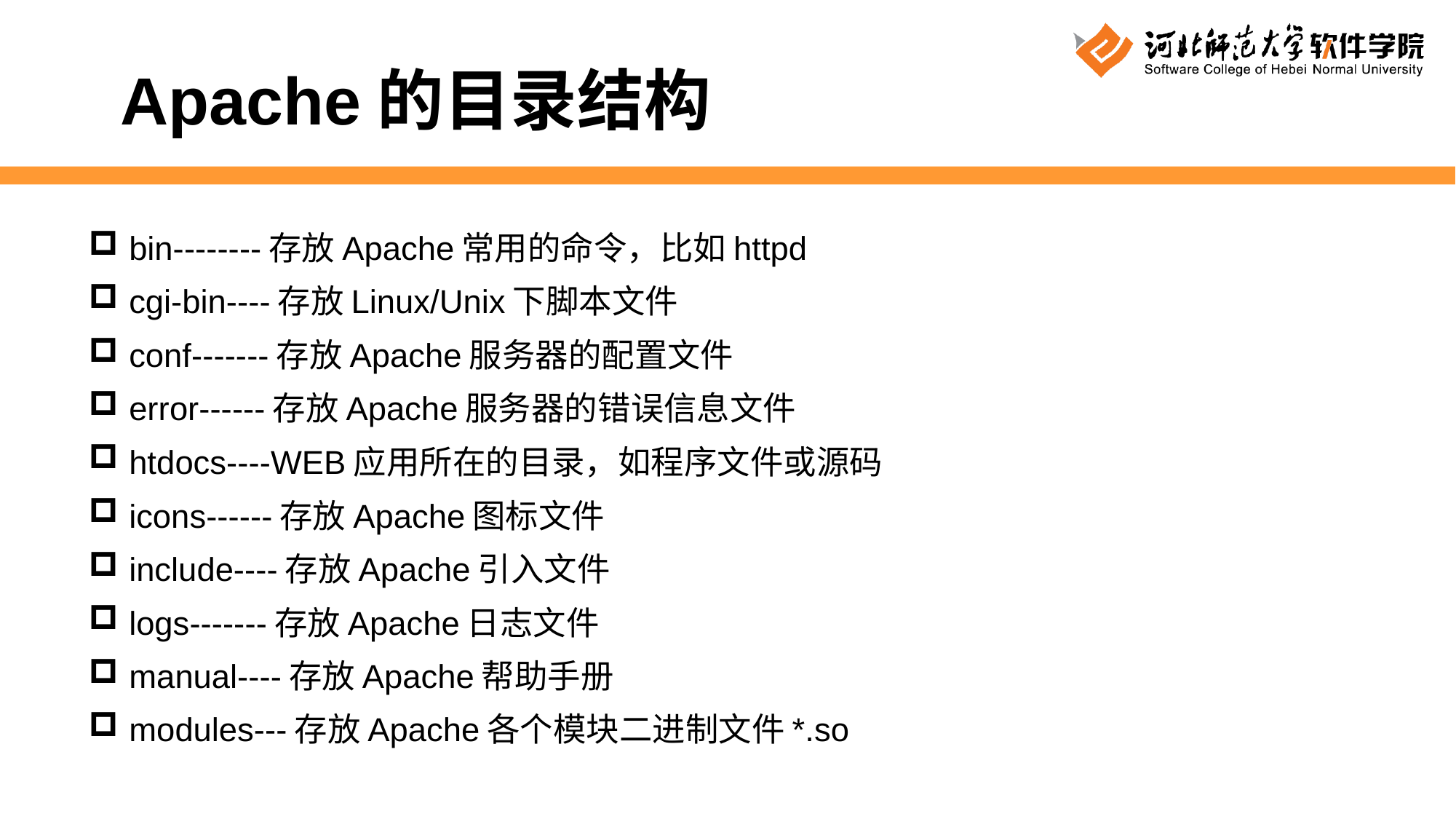

Apache的目录结构
bin--------存放Apache常用的命令，比如httpd
cgi-bin----存放Linux/Unix下脚本文件
conf-------存放Apache服务器的配置文件
error------存放Apache服务器的错误信息文件
htdocs----WEB应用所在的目录，如程序文件或源码
icons------存放Apache图标文件
include----存放Apache引入文件
logs-------存放Apache日志文件
manual----存放Apache帮助手册
modules---存放Apache各个模块二进制文件*.so